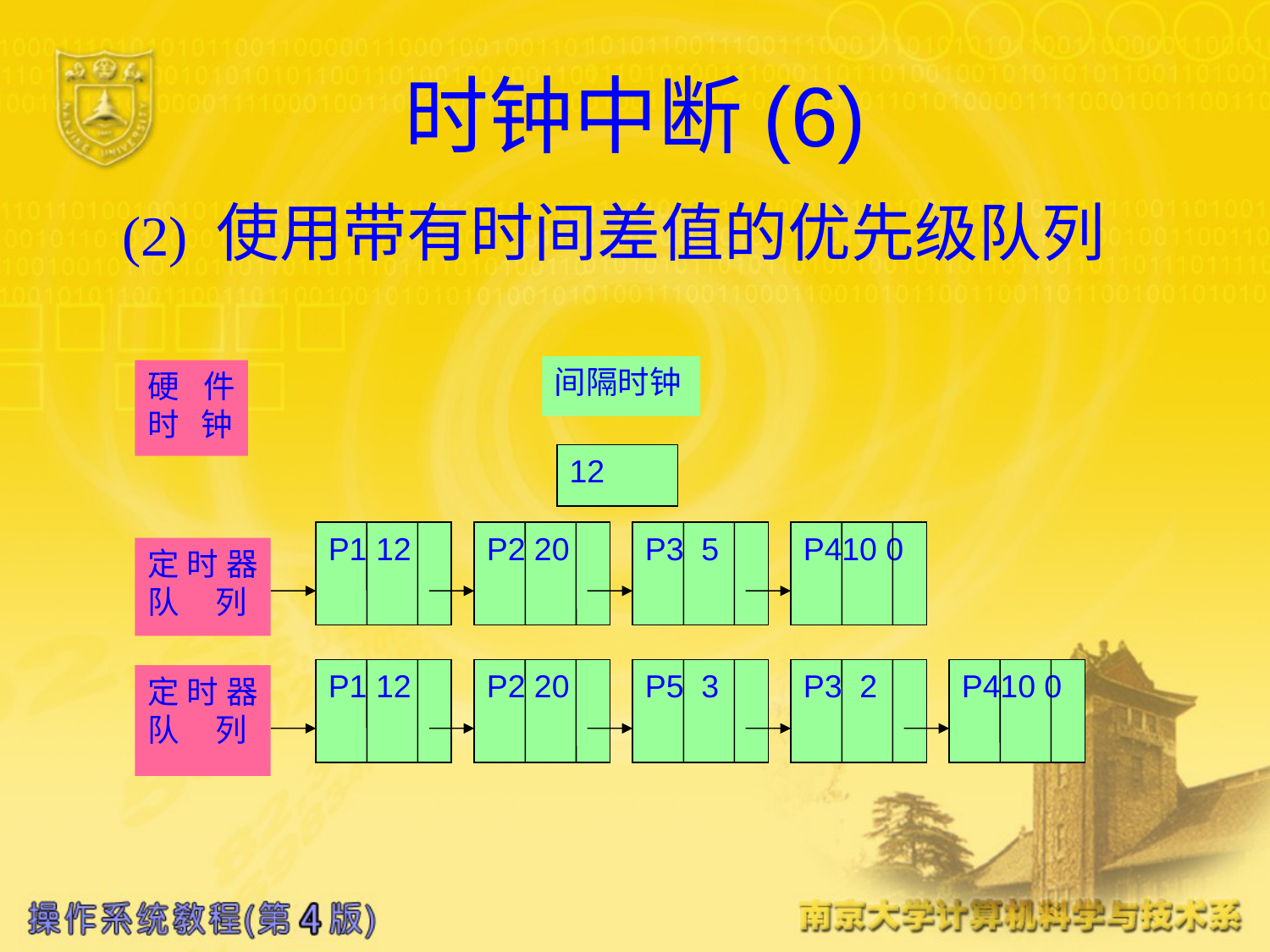

# 时钟中断(6)
 (2) 使用带有时间差值的优先级队列

间隔时钟
硬件时   钟
12
P1 12

P2 20

P3  5

P410 0

定时器队     列

P1 12

P2 20

P5  3

P3  2

P410 0

定时器队     列